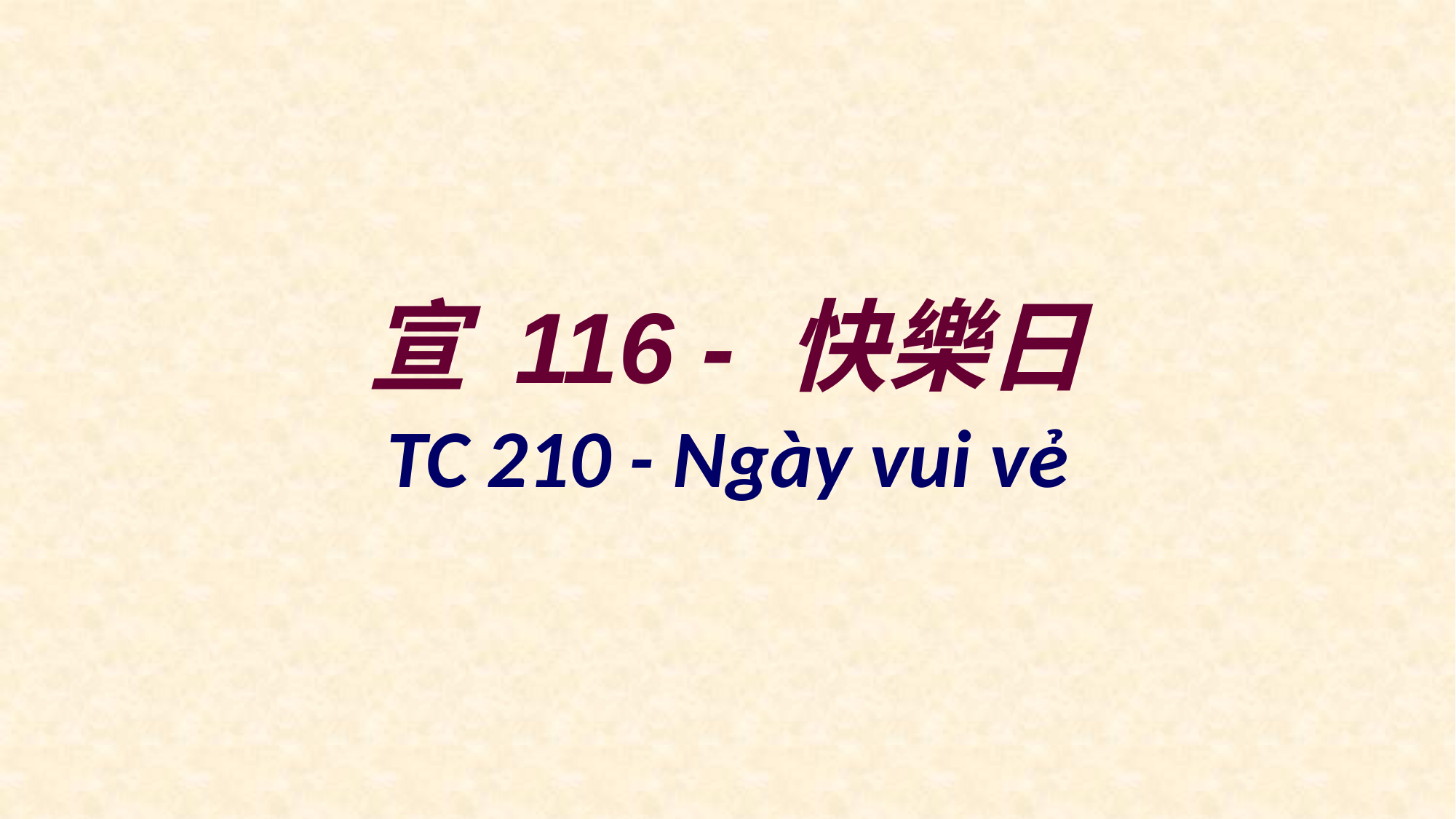

# 宣 116 - 快樂日
TC 210 - Ngày vui vẻ